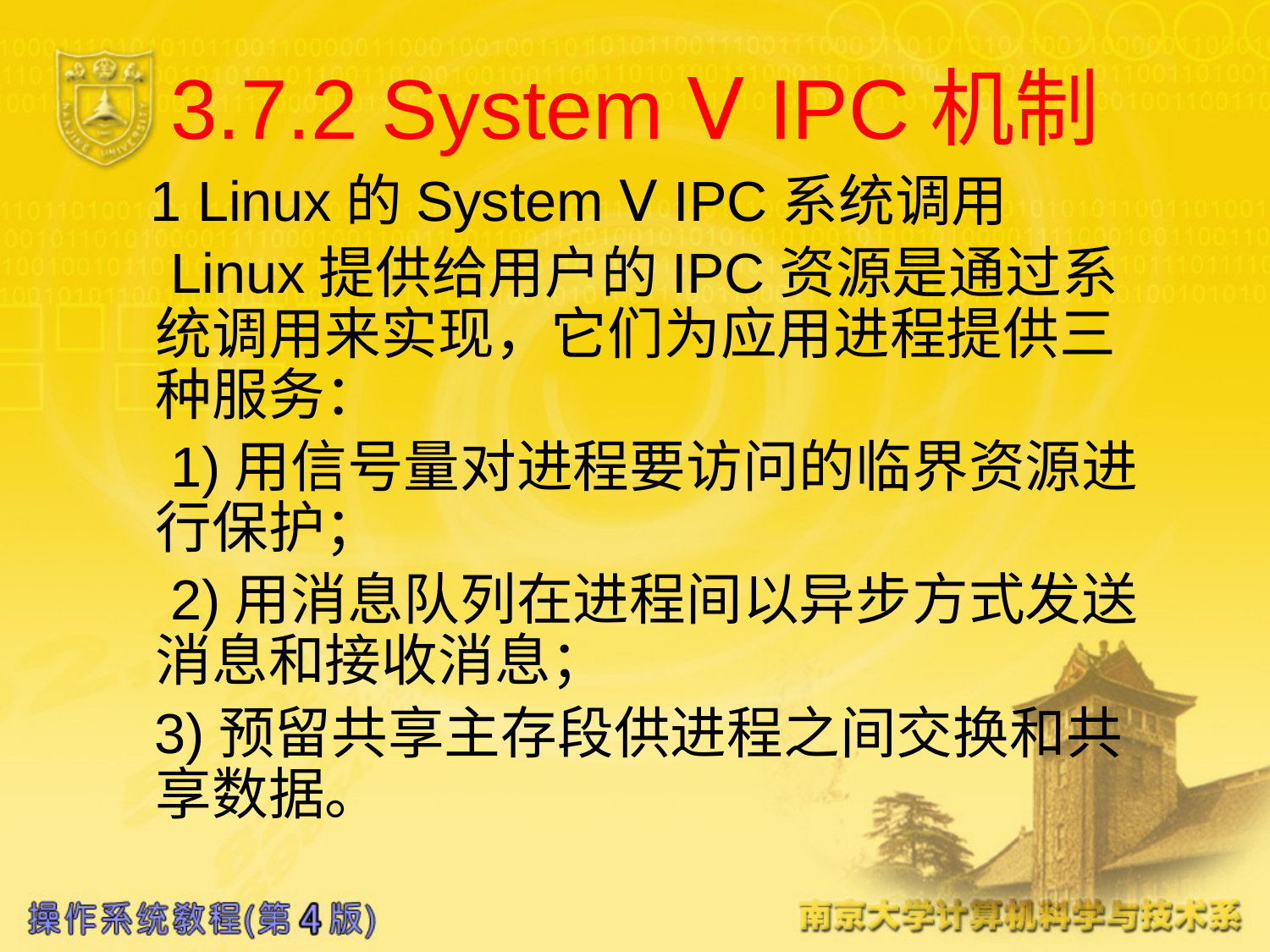

# 3.7.2 System Ⅴ IPC机制
   1 Linux的System Ⅴ IPC系统调用
    Linux提供给用户的IPC资源是通过系统调用来实现，它们为应用进程提供三种服务：
    1)用信号量对进程要访问的临界资源进行保护；
    2)用消息队列在进程间以异步方式发送消息和接收消息；
   3)预留共享主存段供进程之间交换和共享数据。